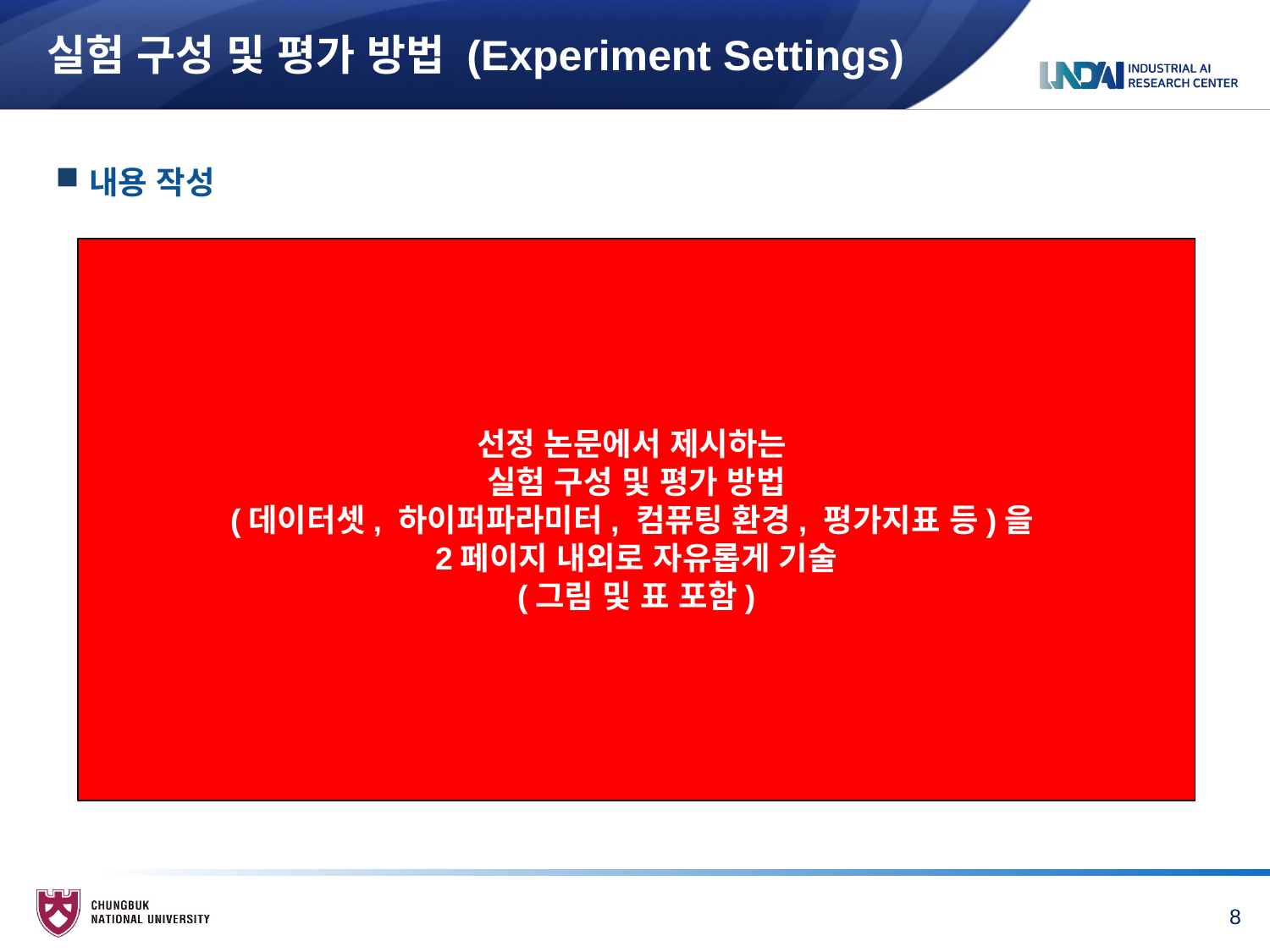

# 실험 구성 및 평가 방법 (Experiment Settings)
내용 작성
선정 논문에서 제시하는
실험 구성 및 평가 방법
(데이터셋, 하이퍼파라미터, 컴퓨팅 환경, 평가지표 등)을
2페이지 내외로 자유롭게 기술
(그림 및 표 포함)